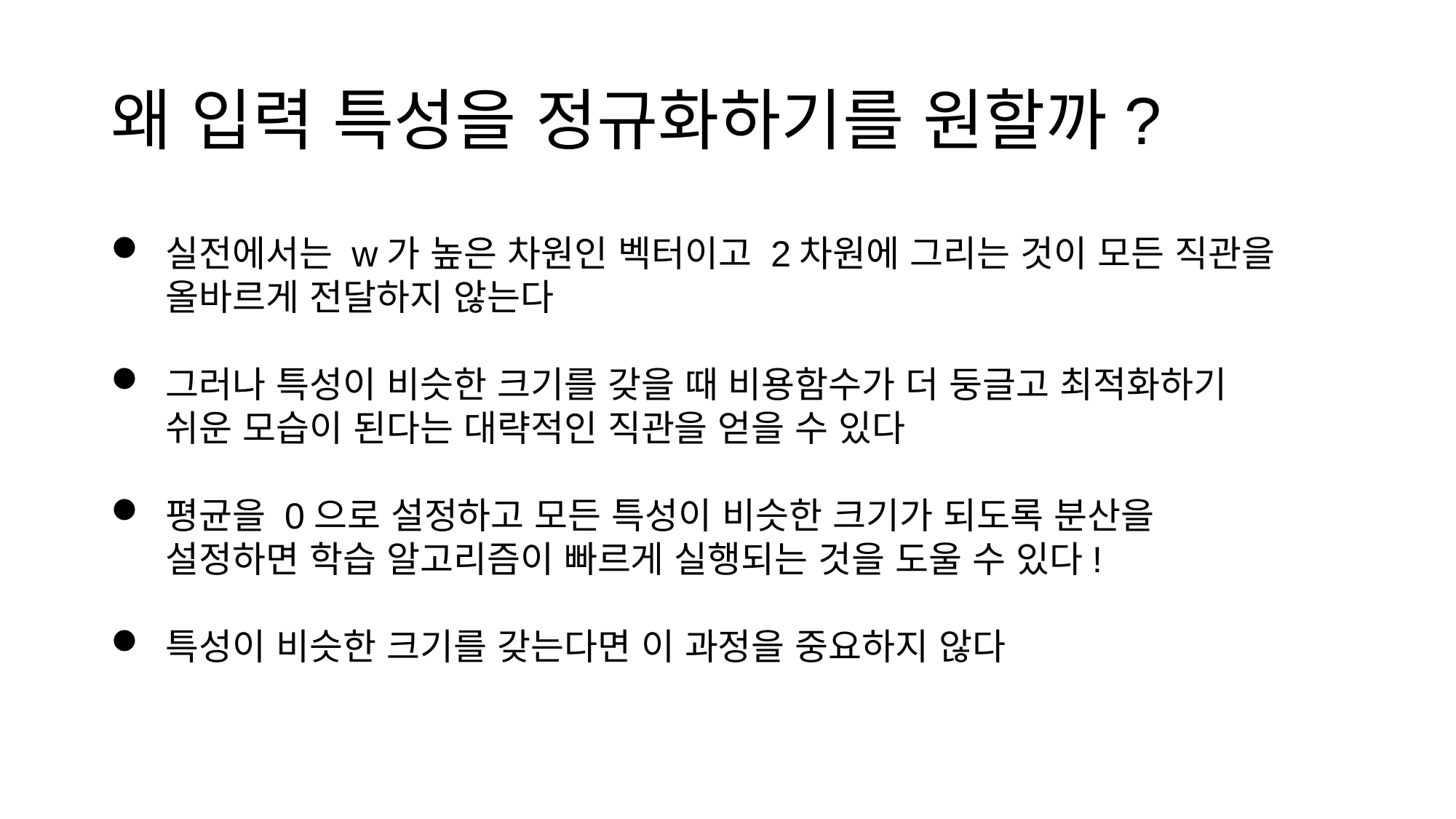

# 왜 입력 특성을 정규화하기를 원할까?
실전에서는 w가 높은 차원인 벡터이고 2차원에 그리는 것이 모든 직관을 올바르게 전달하지 않는다

그러나 특성이 비슷한 크기를 갖을 때 비용함수가 더 둥글고 최적화하기 쉬운 모습이 된다는 대략적인 직관을 얻을 수 있다

평균을 0으로 설정하고 모든 특성이 비슷한 크기가 되도록 분산을 설정하면 학습 알고리즘이 빠르게 실행되는 것을 도울 수 있다!

특성이 비슷한 크기를 갖는다면 이 과정을 중요하지 않다